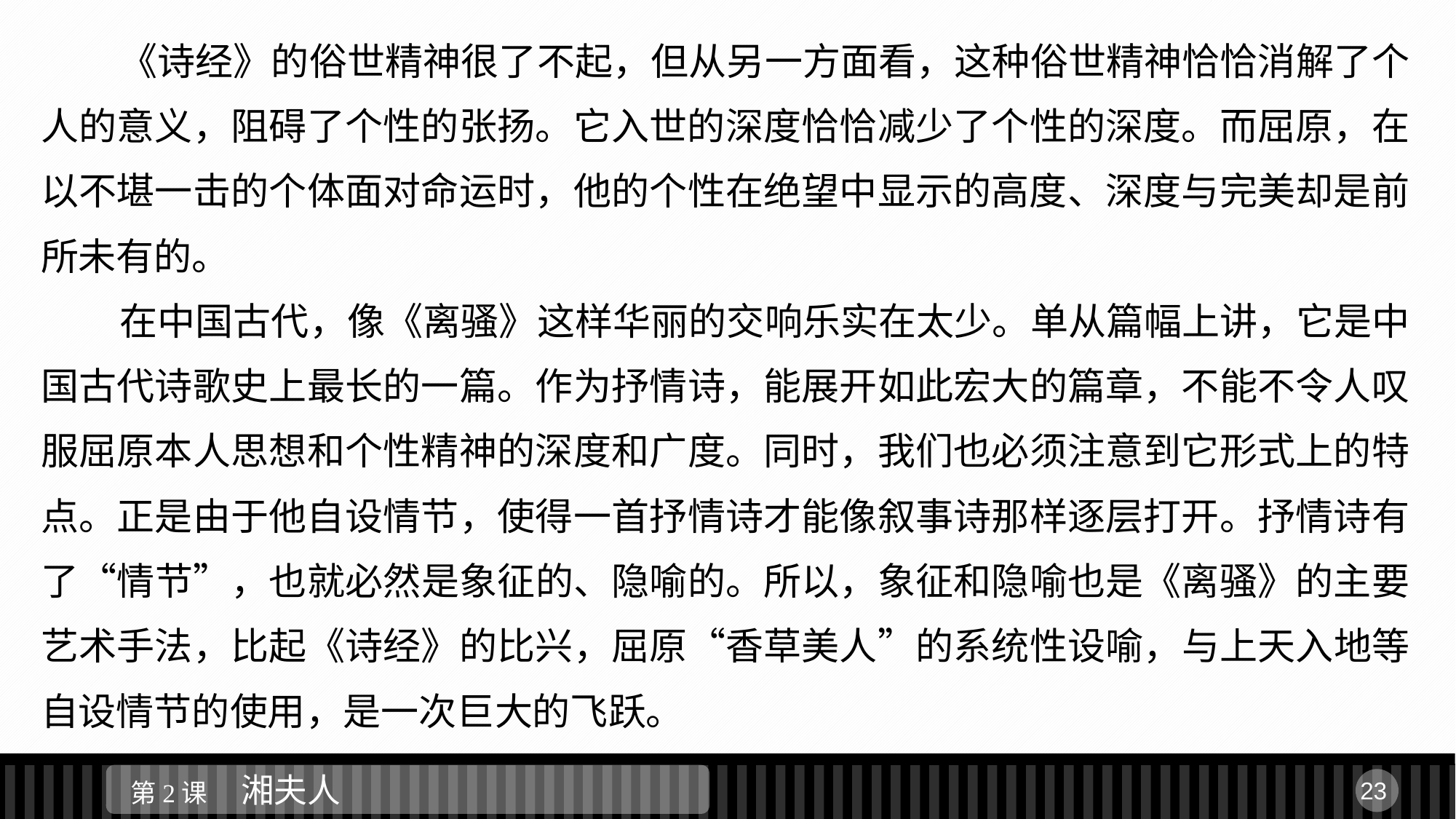

《诗经》的俗世精神很了不起，但从另一方面看，这种俗世精神恰恰消解了个人的意义，阻碍了个性的张扬。它入世的深度恰恰减少了个性的深度。而屈原，在以不堪一击的个体面对命运时，他的个性在绝望中显示的高度、深度与完美却是前所未有的。
        在中国古代，像《离骚》这样华丽的交响乐实在太少。单从篇幅上讲，它是中国古代诗歌史上最长的一篇。作为抒情诗，能展开如此宏大的篇章，不能不令人叹服屈原本人思想和个性精神的深度和广度。同时，我们也必须注意到它形式上的特点。正是由于他自设情节，使得一首抒情诗才能像叙事诗那样逐层打开。抒情诗有了“情节”，也就必然是象征的、隐喻的。所以，象征和隐喻也是《离骚》的主要艺术手法，比起《诗经》的比兴，屈原“香草美人”的系统性设喻，与上天入地等自设情节的使用，是一次巨大的飞跃。